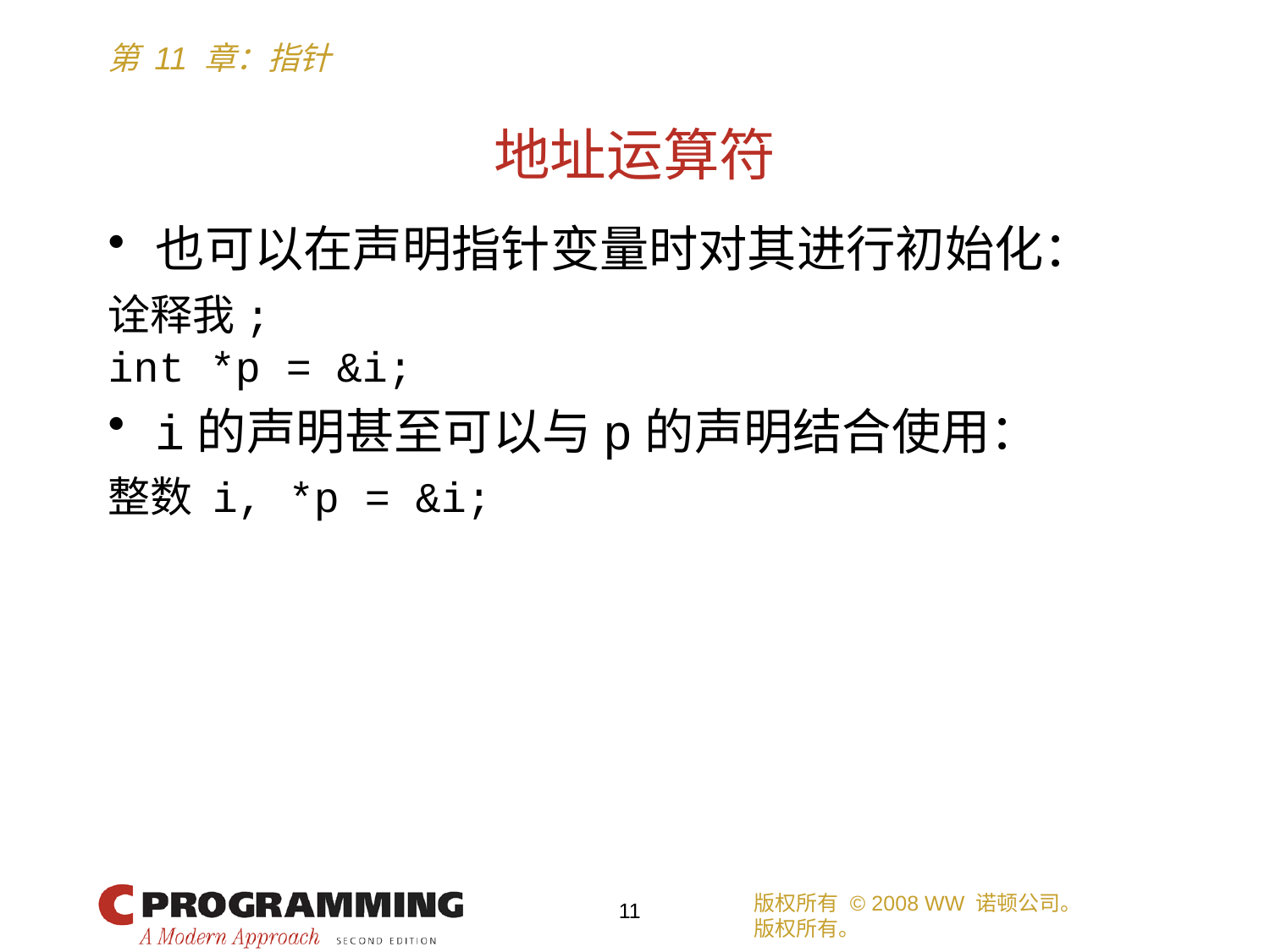

# 地址运算符
也可以在声明指针变量时对其进行初始化：
诠释我;
int *p = &i;
i的声明甚至可以与p的声明结合使用：
整数 i, *p = &i;
版权所有 © 2008 WW 诺顿公司。
版权所有。
11